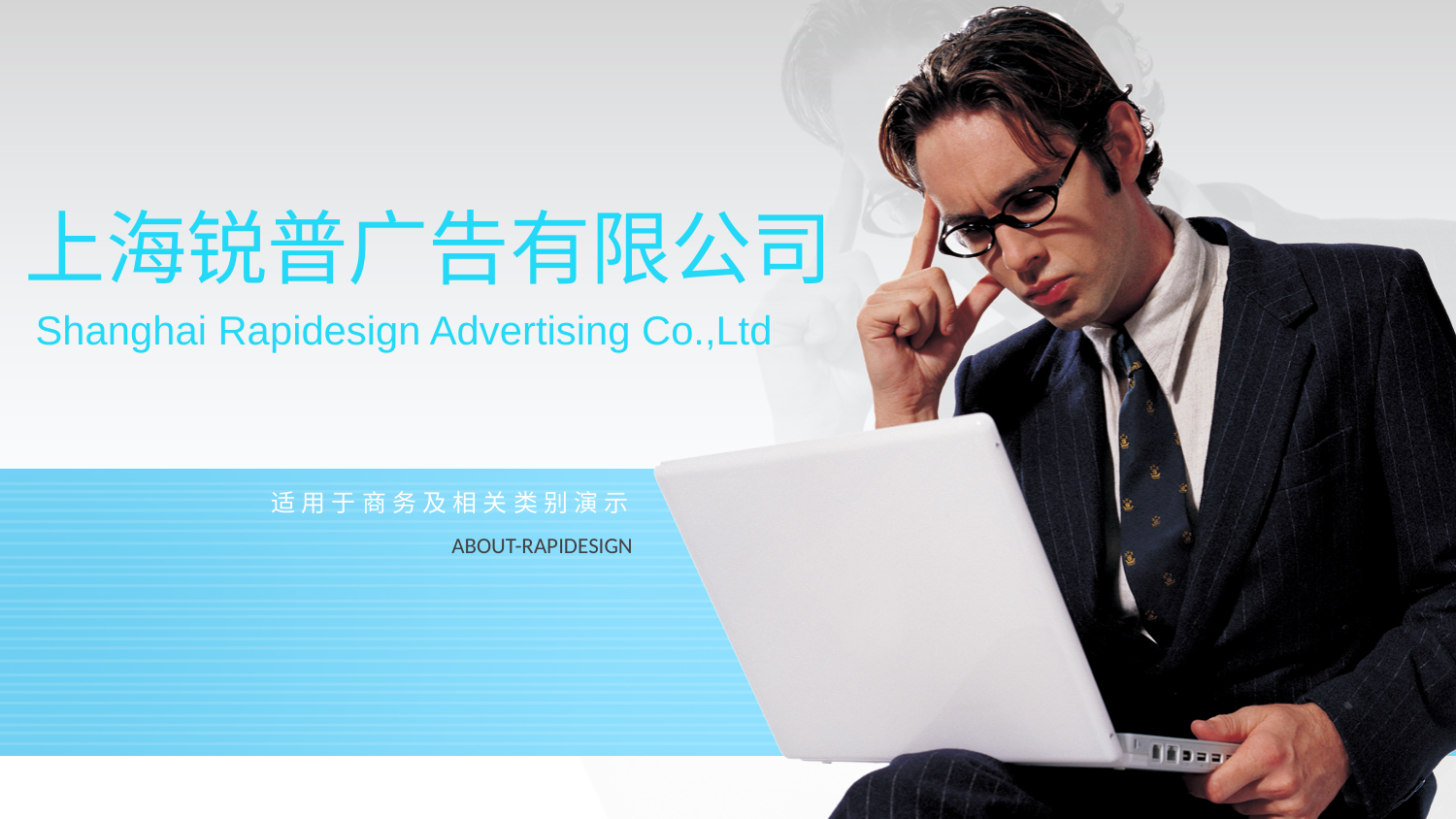

上海锐普广告有限公司
Shanghai Rapidesign Advertising Co.,Ltd
适用于商务及相关类别演示
ABOUT-RAPIDESIGN